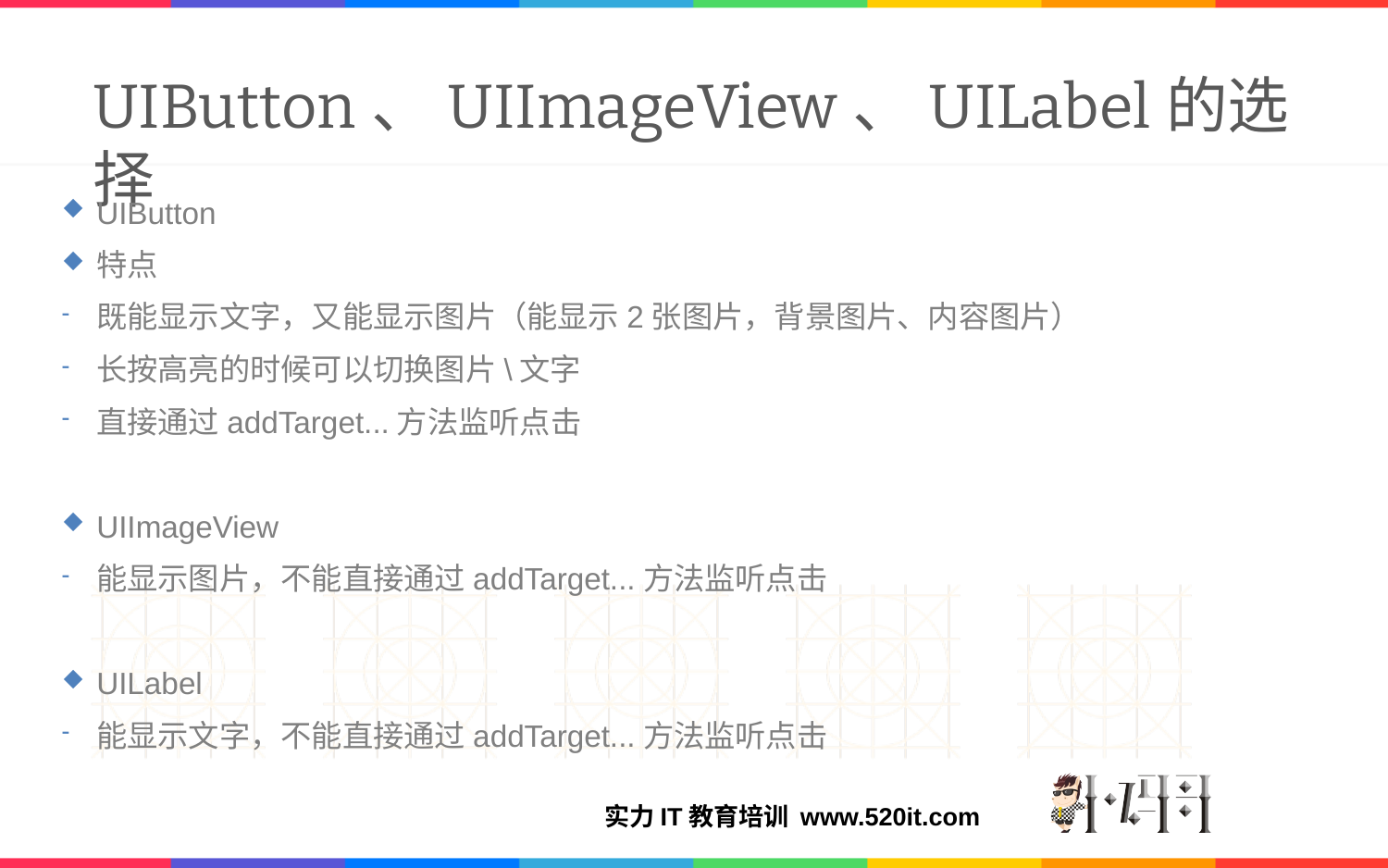

# UIButton、UIImageView、UILabel的选择
UIButton
特点
既能显示文字，又能显示图片（能显示2张图片，背景图片、内容图片）
长按高亮的时候可以切换图片\文字
直接通过addTarget...方法监听点击

UIImageView
能显示图片，不能直接通过addTarget...方法监听点击

UILabel
能显示文字，不能直接通过addTarget...方法监听点击